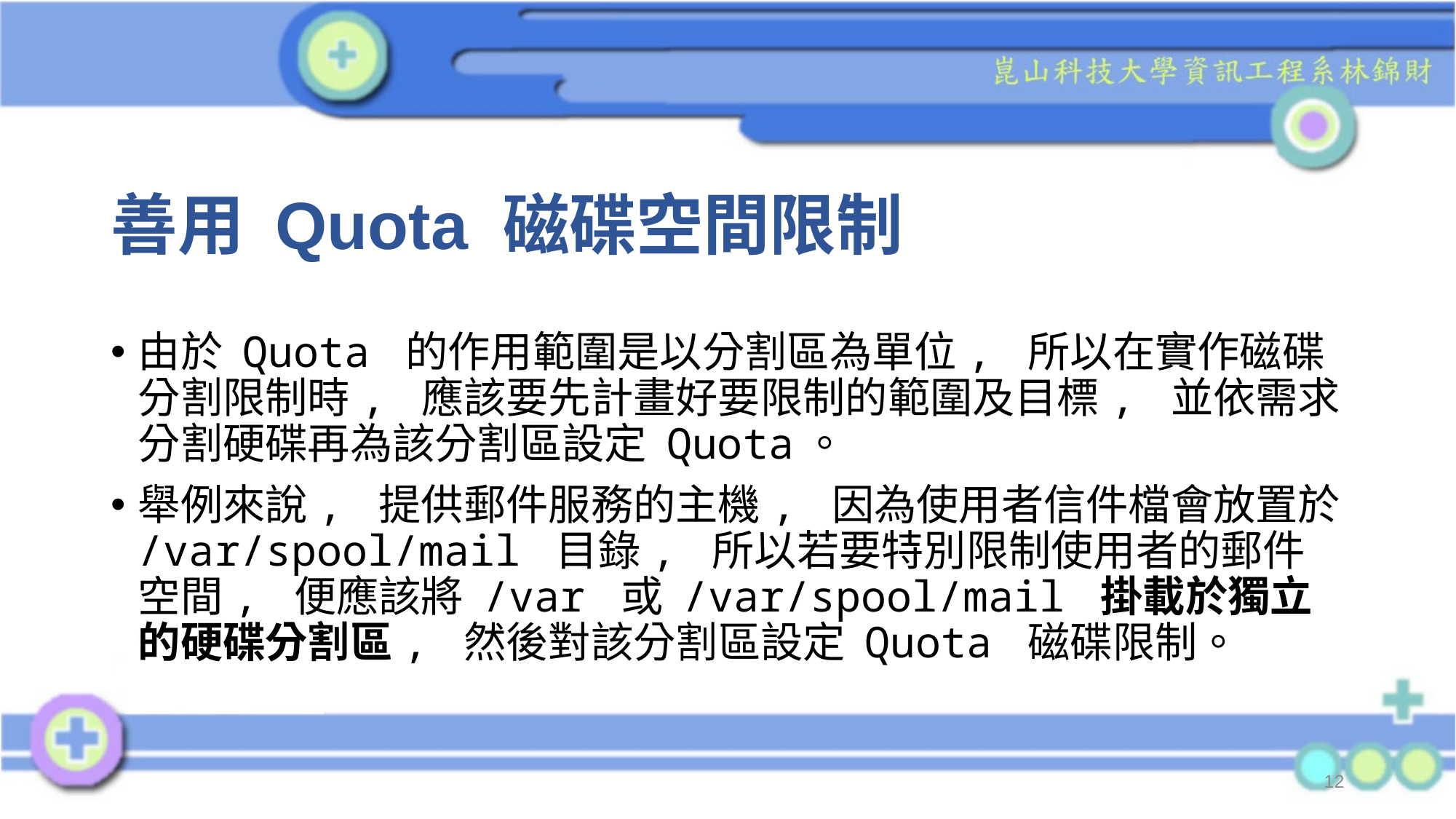

# 善用 Quota 磁碟空間限制
由於 Quota 的作用範圍是以分割區為單位, 所以在實作磁碟分割限制時, 應該要先計畫好要限制的範圍及目標, 並依需求分割硬碟再為該分割區設定 Quota。
舉例來說, 提供郵件服務的主機, 因為使用者信件檔會放置於 /var/spool/mail 目錄, 所以若要特別限制使用者的郵件空間, 便應該將 /var 或 /var/spool/mail 掛載於獨立的硬碟分割區, 然後對該分割區設定 Quota 磁碟限制。

12